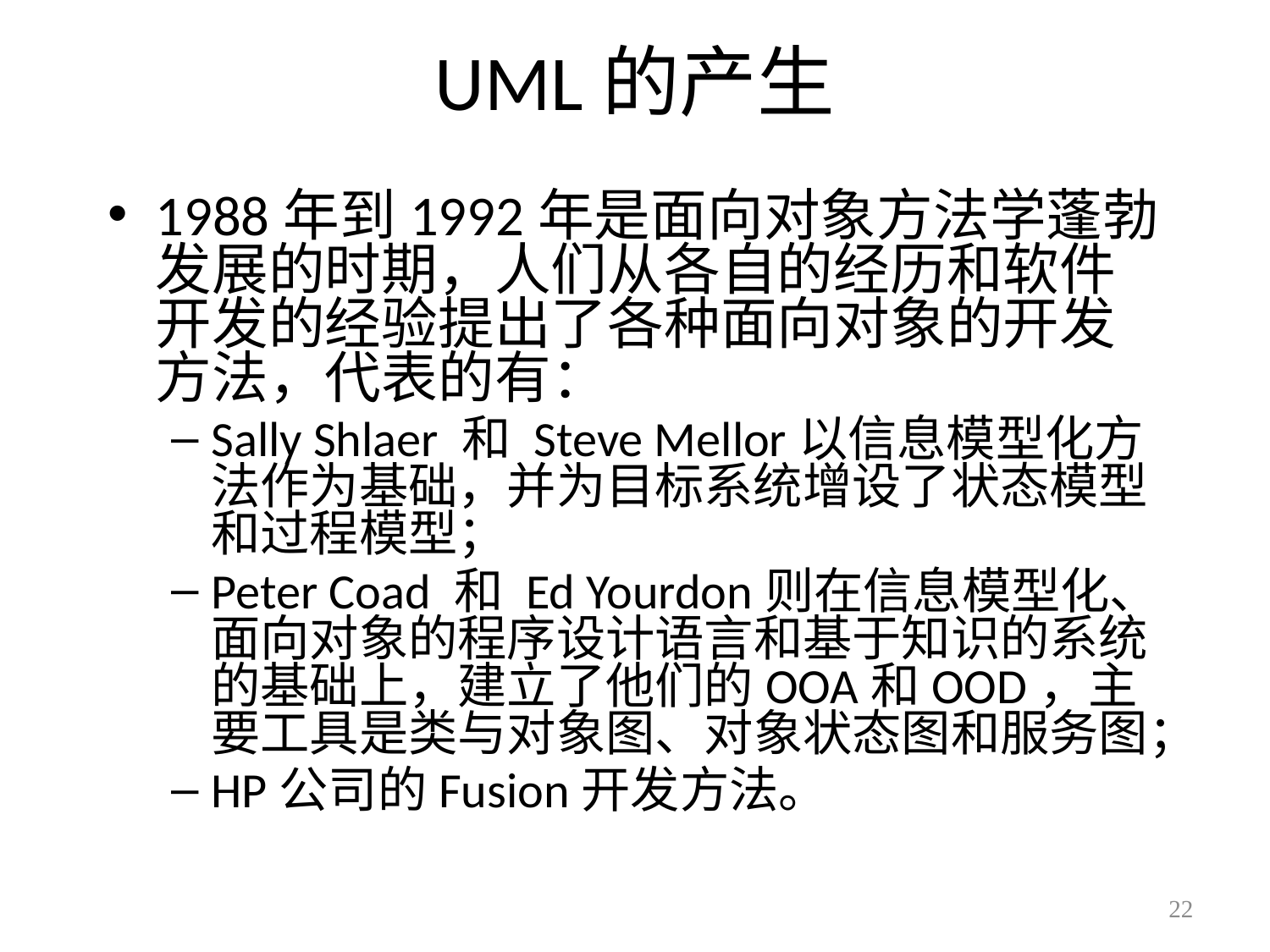

# UML的产生
1988年到1992年是面向对象方法学蓬勃发展的时期，人们从各自的经历和软件开发的经验提出了各种面向对象的开发方法，代表的有：
Sally Shlaer 和 Steve Mellor以信息模型化方法作为基础，并为目标系统增设了状态模型和过程模型；
Peter Coad 和 Ed Yourdon则在信息模型化、面向对象的程序设计语言和基于知识的系统的基础上，建立了他们的OOA和OOD，主要工具是类与对象图、对象状态图和服务图；
HP公司的Fusion开发方法。
22